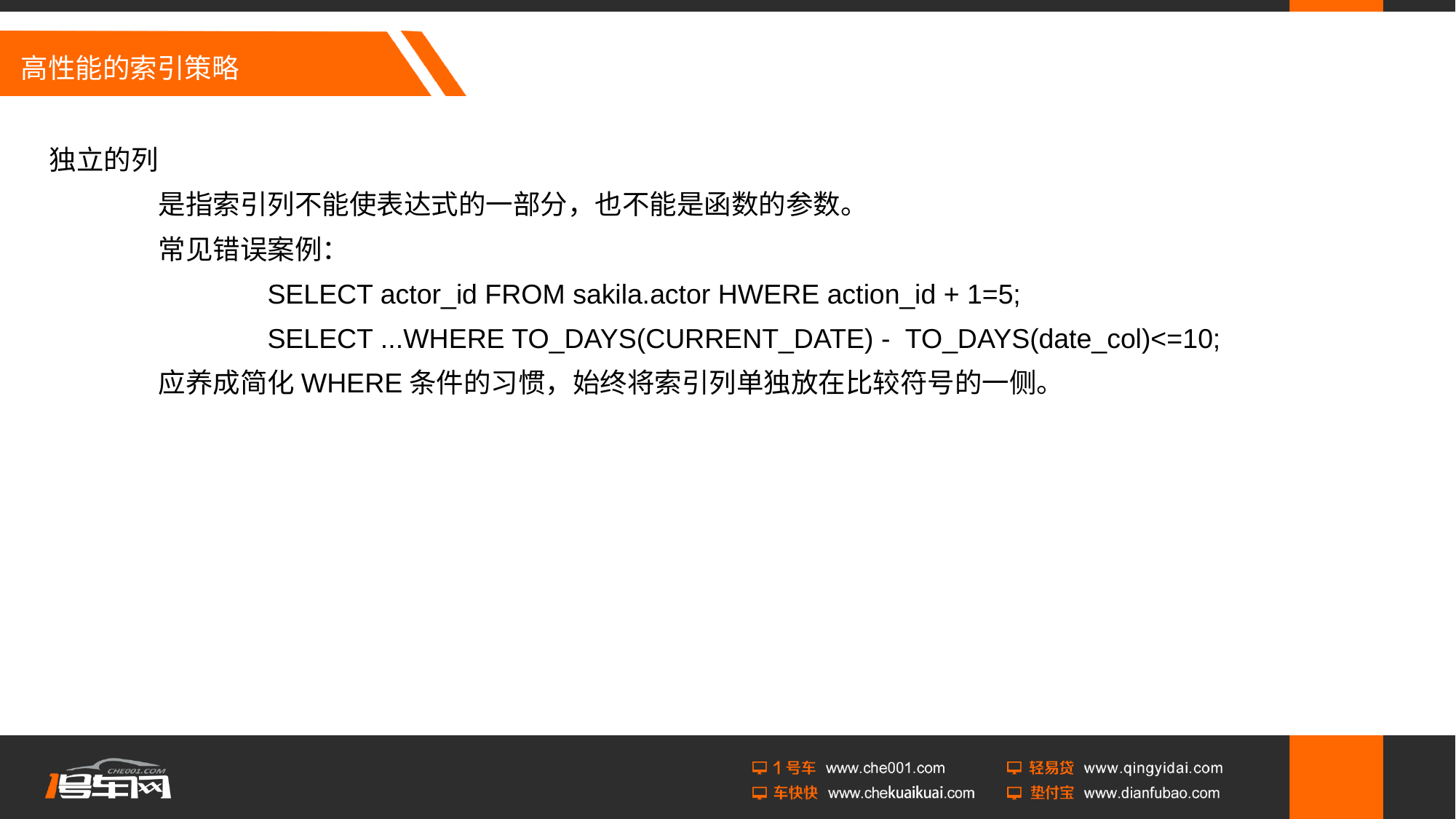

# 高性能的索引策略
独立的列
	是指索引列不能使表达式的一部分，也不能是函数的参数。
	常见错误案例：
		SELECT actor_id FROM sakila.actor HWERE action_id + 1=5;
		SELECT ...WHERE TO_DAYS(CURRENT_DATE) -  TO_DAYS(date_col)<=10;
	应养成简化WHERE条件的习惯，始终将索引列单独放在比较符号的一侧。

14